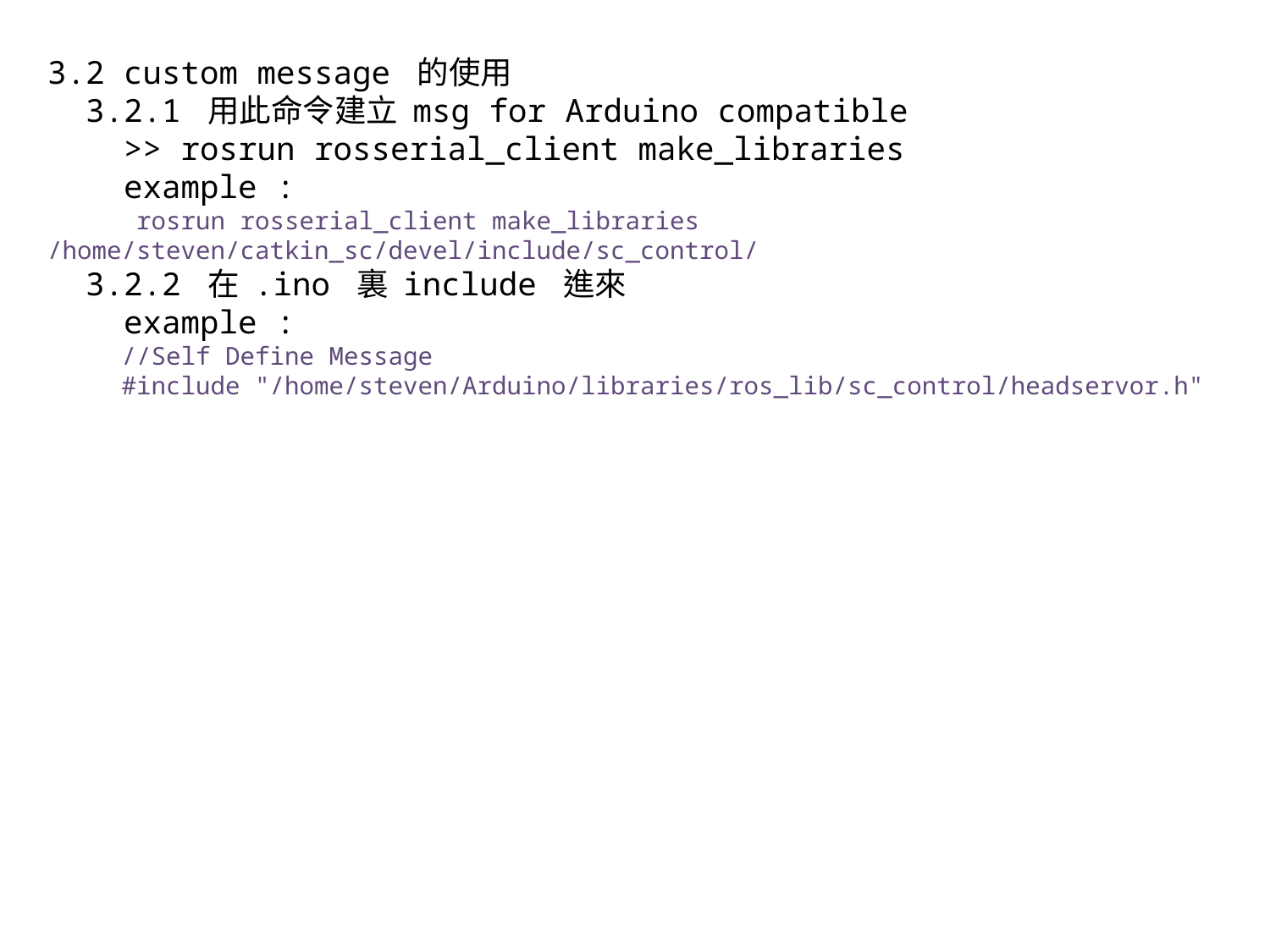

3.2 custom message 的使用
  3.2.1 用此命令建立 msg for Arduino compatible
    >> rosrun rosserial_client make_libraries
    example :
      rosrun rosserial_client make_libraries /home/steven/catkin_sc/devel/include/sc_control/
  3.2.2 在 .ino 裏 include 進來
    example :
     //Self Define Message
     #include "/home/steven/Arduino/libraries/ros_lib/sc_control/headservor.h"